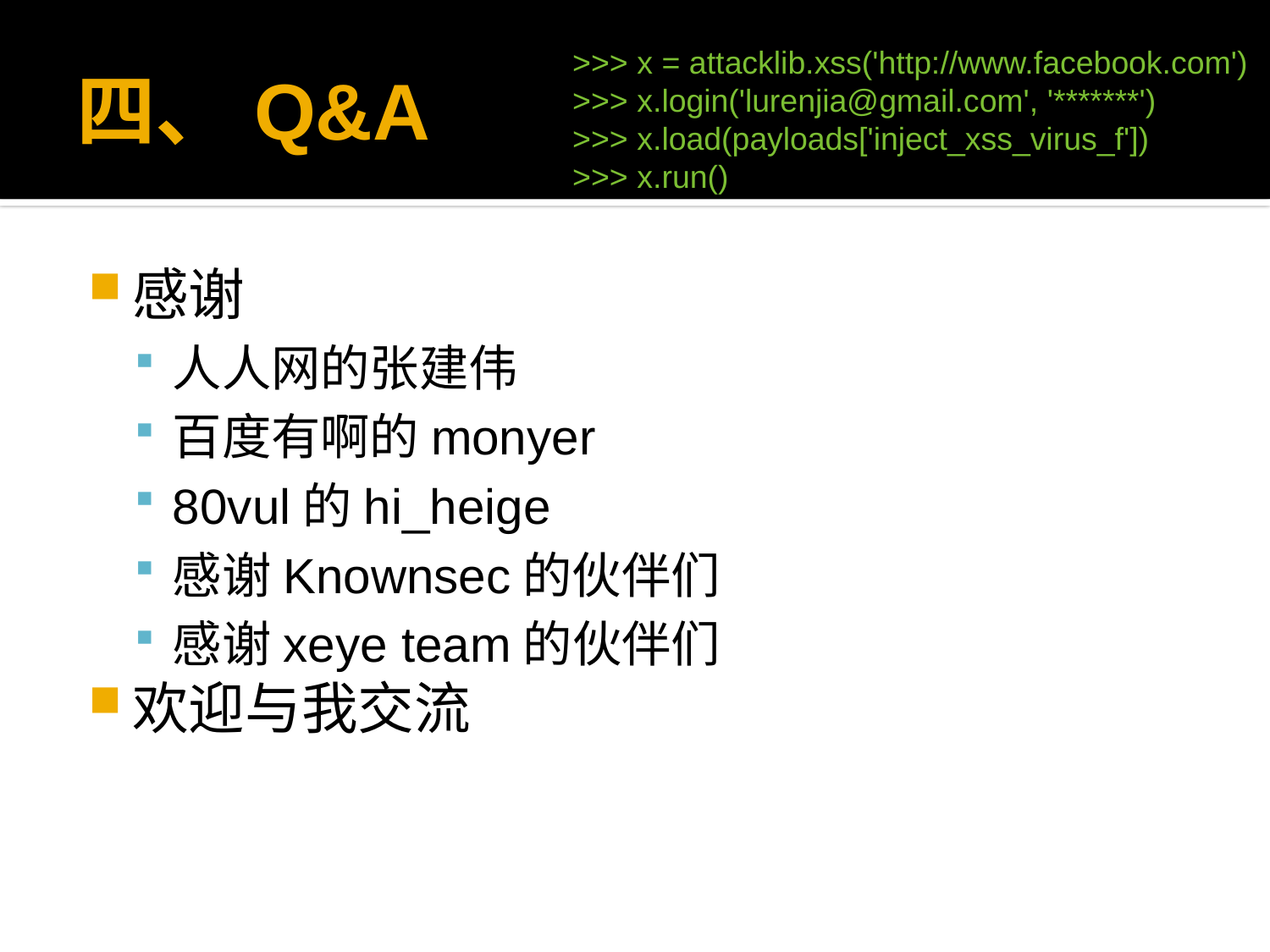

# 四、Q&A
>>> x = attacklib.xss('http://www.facebook.com')
>>> x.login('lurenjia@gmail.com', '*******')
>>> x.load(payloads['inject_xss_virus_f'])
>>> x.run()
感谢
人人网的张建伟
百度有啊的monyer
80vul的hi_heige
感谢Knownsec的伙伴们
感谢xeye team的伙伴们
欢迎与我交流